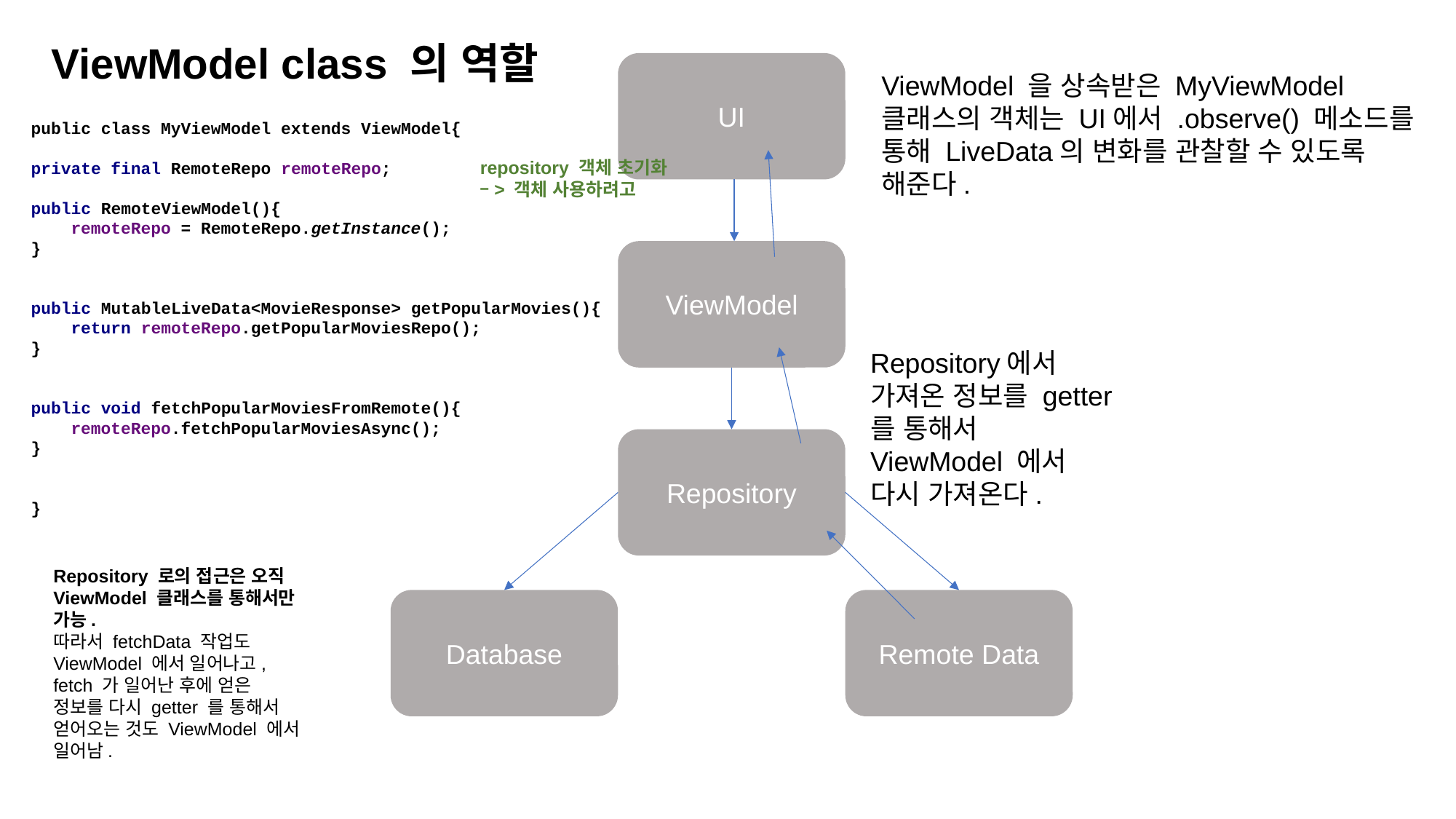

ViewModel class 의 역할
UI
ViewModel 을 상속받은 MyViewModel 클래스의 객체는 UI에서 .observe() 메소드를 통해 LiveData의 변화를 관찰할 수 있도록 해준다.
public class MyViewModel extends ViewModel{

private final RemoteRepo remoteRepo;
public RemoteViewModel(){
    remoteRepo = RemoteRepo.getInstance();
}
public MutableLiveData<MovieResponse> getPopularMovies(){
    return remoteRepo.getPopularMoviesRepo();
}
public void fetchPopularMoviesFromRemote(){
    remoteRepo.fetchPopularMoviesAsync();
}

}
repository 객체 초기화 –> 객체 사용하려고
ViewModel
Repository에서 가져온 정보를 getter 를 통해서 ViewModel 에서 다시 가져온다.
Repository
Repository 로의 접근은 오직 ViewModel 클래스를 통해서만 가능.
따라서 fetchData 작업도 ViewModel 에서 일어나고, fetch 가 일어난 후에 얻은 정보를 다시 getter 를 통해서 얻어오는 것도 ViewModel 에서 일어남.
Remote Data
Database